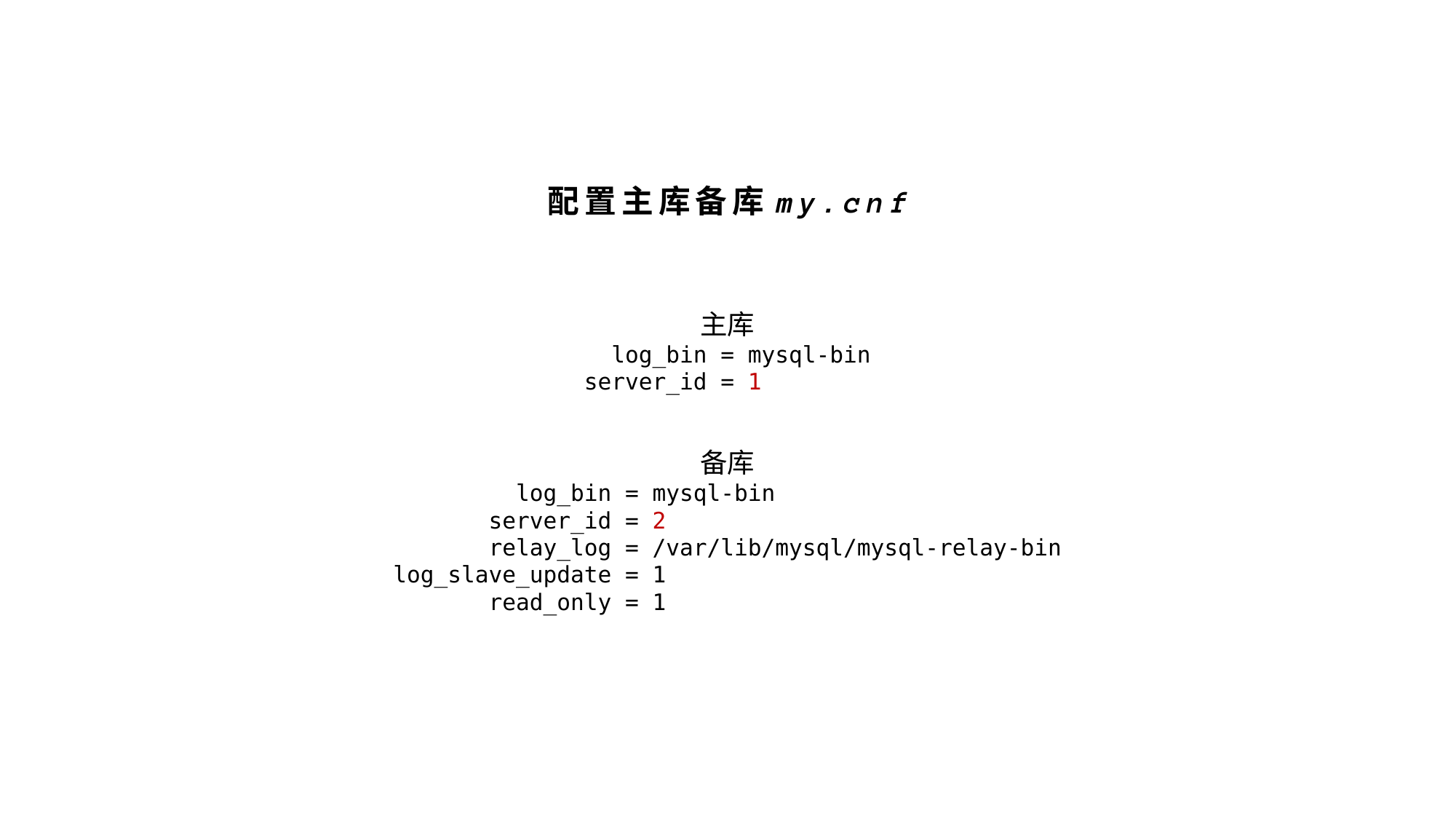

配置主库备库my.cnf
主库
  log_bin = mysql-bin
server_id = 1
备库
         log_bin = mysql-bin
       server_id = 2
       relay_log = /var/lib/mysql/mysql-relay-bin
log_slave_update = 1
       read_only = 1